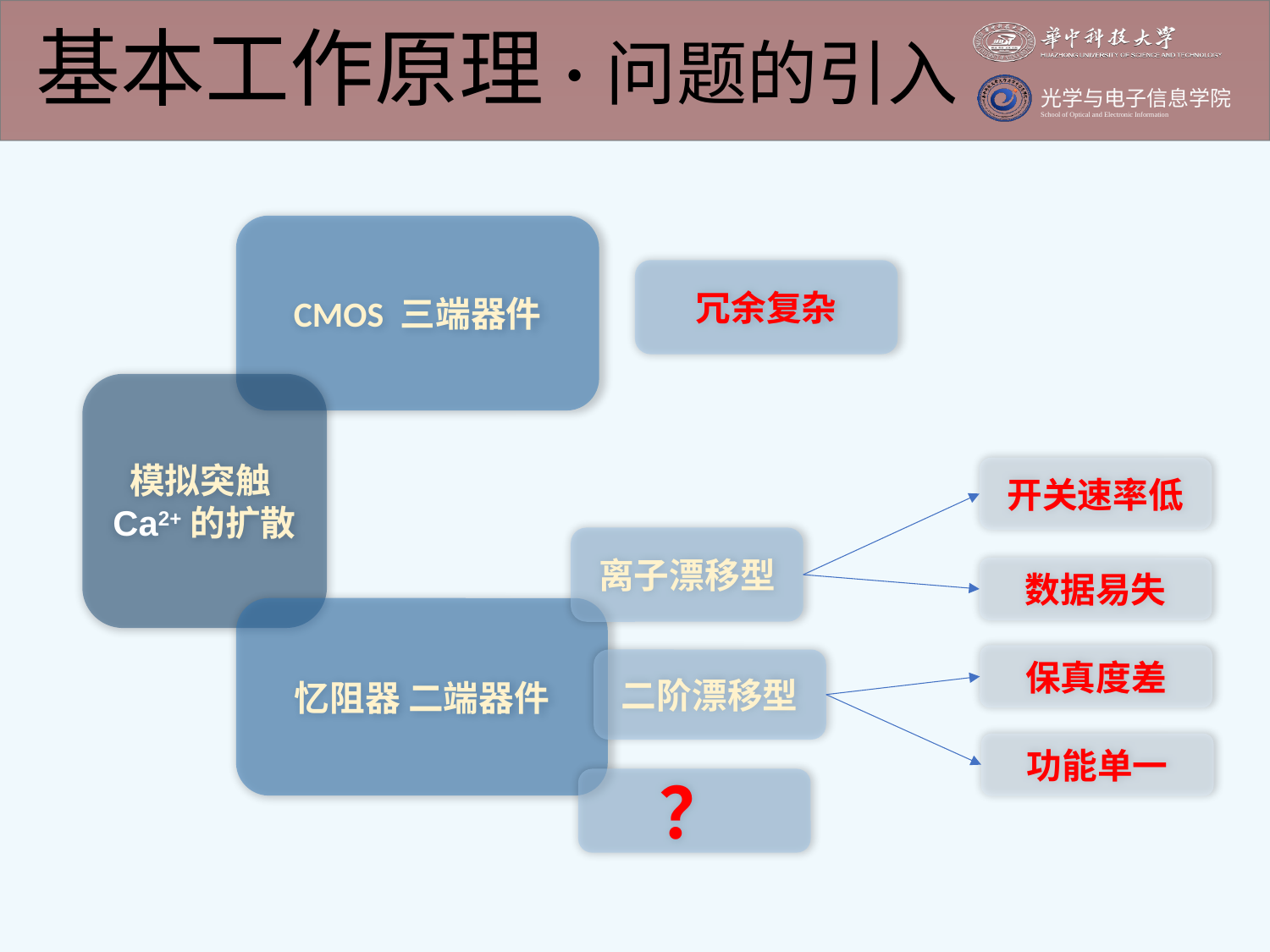

基本工作原理·问题的引入
CMOS 三端器件
冗余复杂
模拟突触Ca2+的扩散
开关速率低
离子漂移型
数据易失
忆阻器 二端器件
保真度差
二阶漂移型
功能单一
？